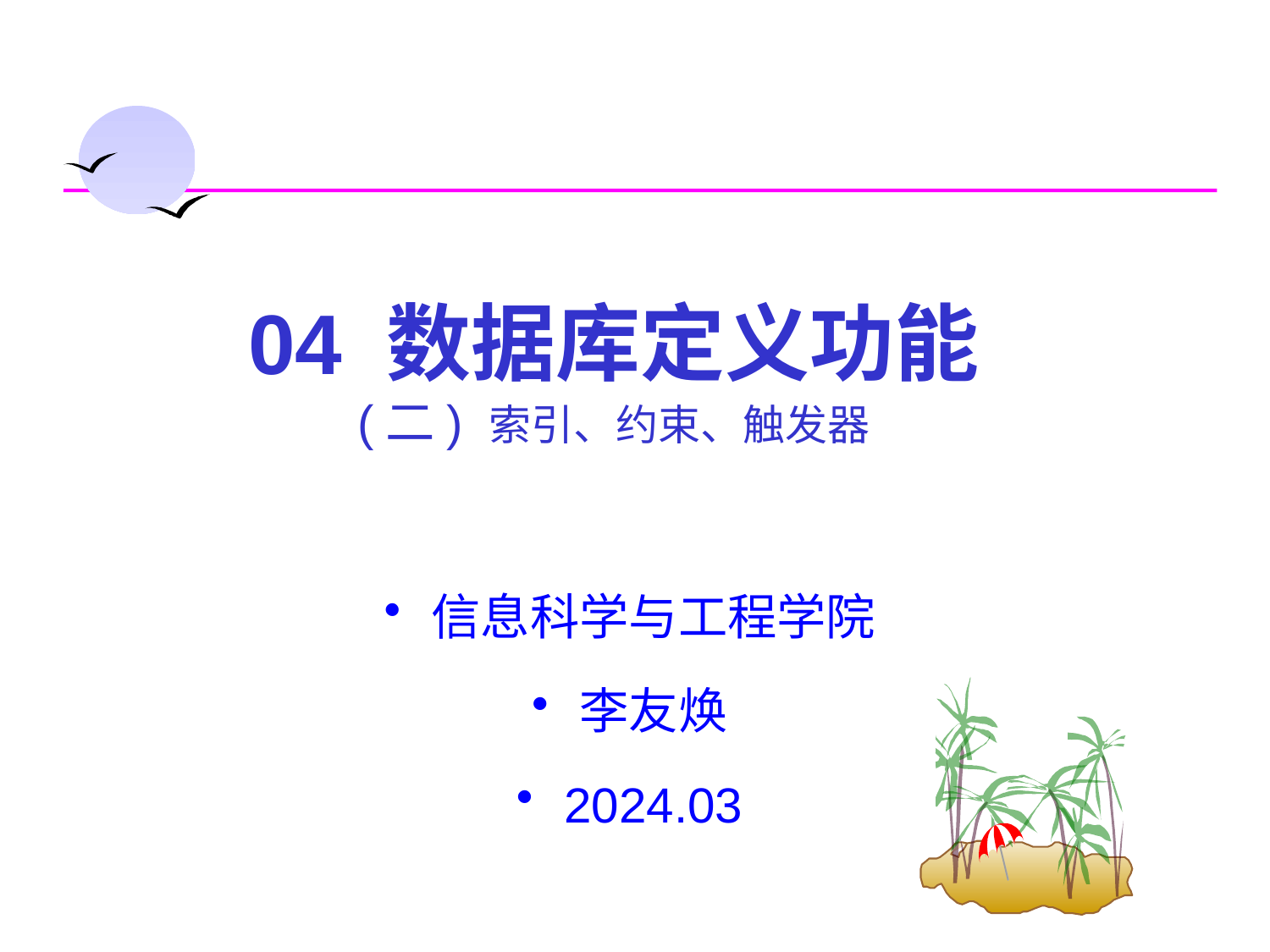

04 数据库定义功能
(二) 索引、约束、触发器
信息科学与工程学院
李友焕
2024.03